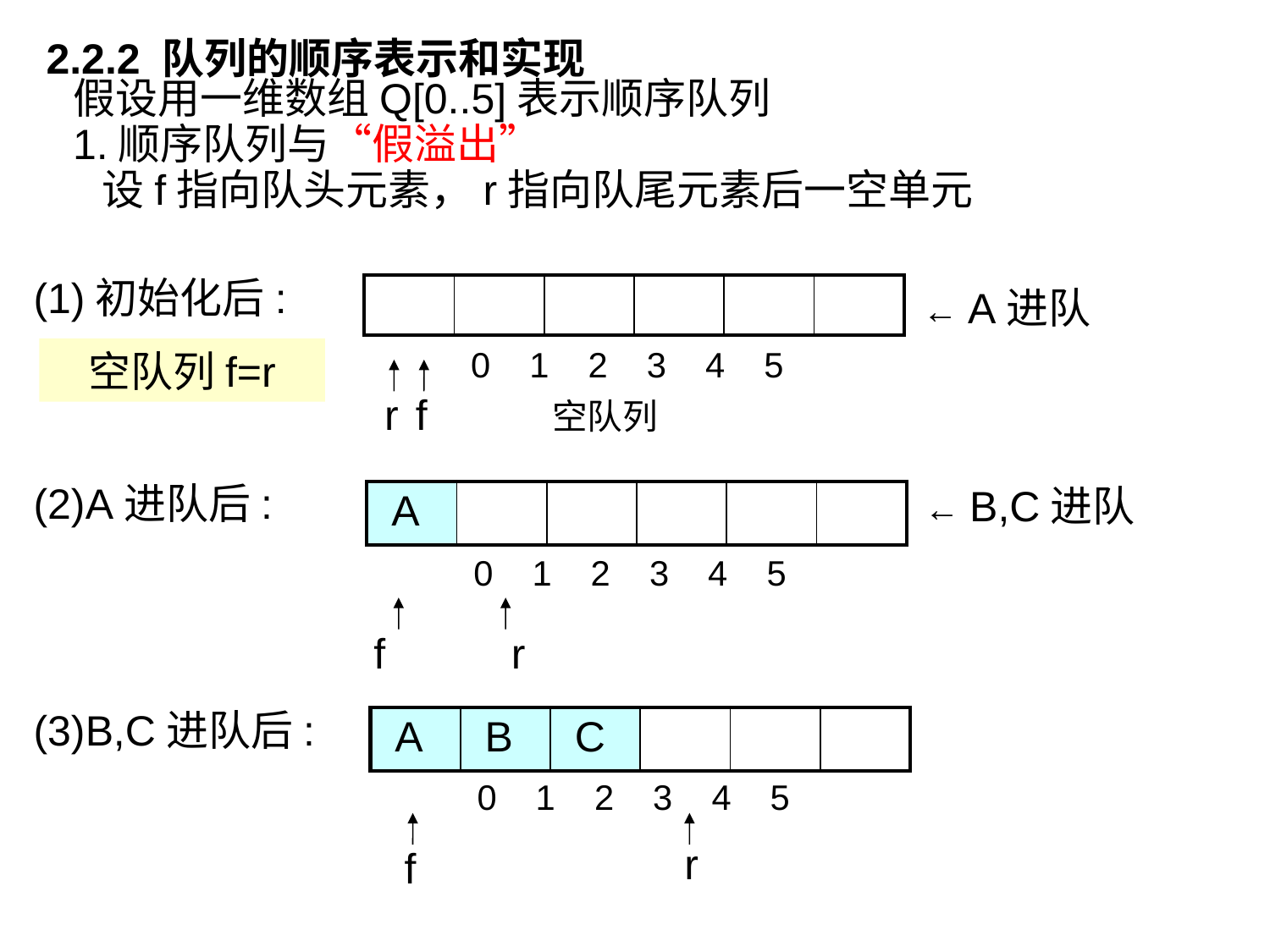

2.2.2 队列的顺序表示和实现
假设用一维数组Q[0..5]表示顺序队列
1.顺序队列与“假溢出”
  设f指向队头元素，r指向队尾元素后一空单元

(1)初始化后:
|  |  |  |  |  |  |
| --- | --- | --- | --- | --- | --- |
← A进队
0    1    2    3    4    5
空队列f=r

空队列
r
f
← B,C进队
(2)A进队后:
| A |  |  |  |  |  |
| --- | --- | --- | --- | --- | --- |
0    1    2    3    4    5

f
r
(3)B,C进队后:
| A | B | C |  |  |  |
| --- | --- | --- | --- | --- | --- |
0    1    2    3    4    5

r
f